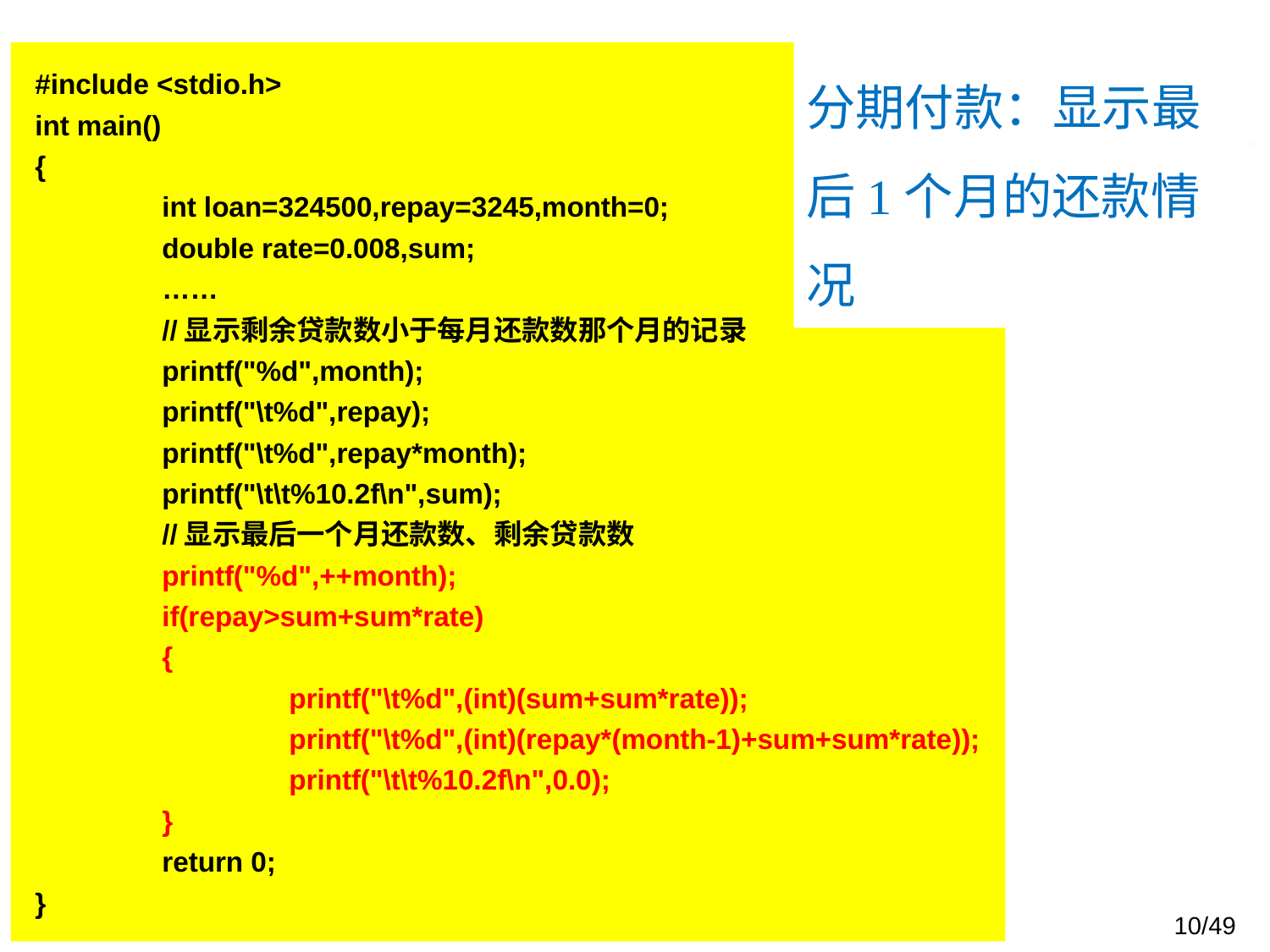

分期付款：显示最后1个月的还款情况
#include <stdio.h>
int main()
{
	int loan=324500,repay=3245,month=0;
	double rate=0.008,sum;
	……
	//显示剩余贷款数小于每月还款数那个月的记录
	printf("%d",month);
	printf("\t%d",repay);
	printf("\t%d",repay*month);
	printf("\t\t%10.2f\n",sum);
	//显示最后一个月还款数、剩余贷款数
	printf("%d",++month);
	if(repay>sum+sum*rate)
	{
		printf("\t%d",(int)(sum+sum*rate));
		printf("\t%d",(int)(repay*(month-1)+sum+sum*rate));
		printf("\t\t%10.2f\n",0.0);
	}
	return 0;
}
2023/10/31
王化雨 whuayu000@163.com 13306442222
10/49